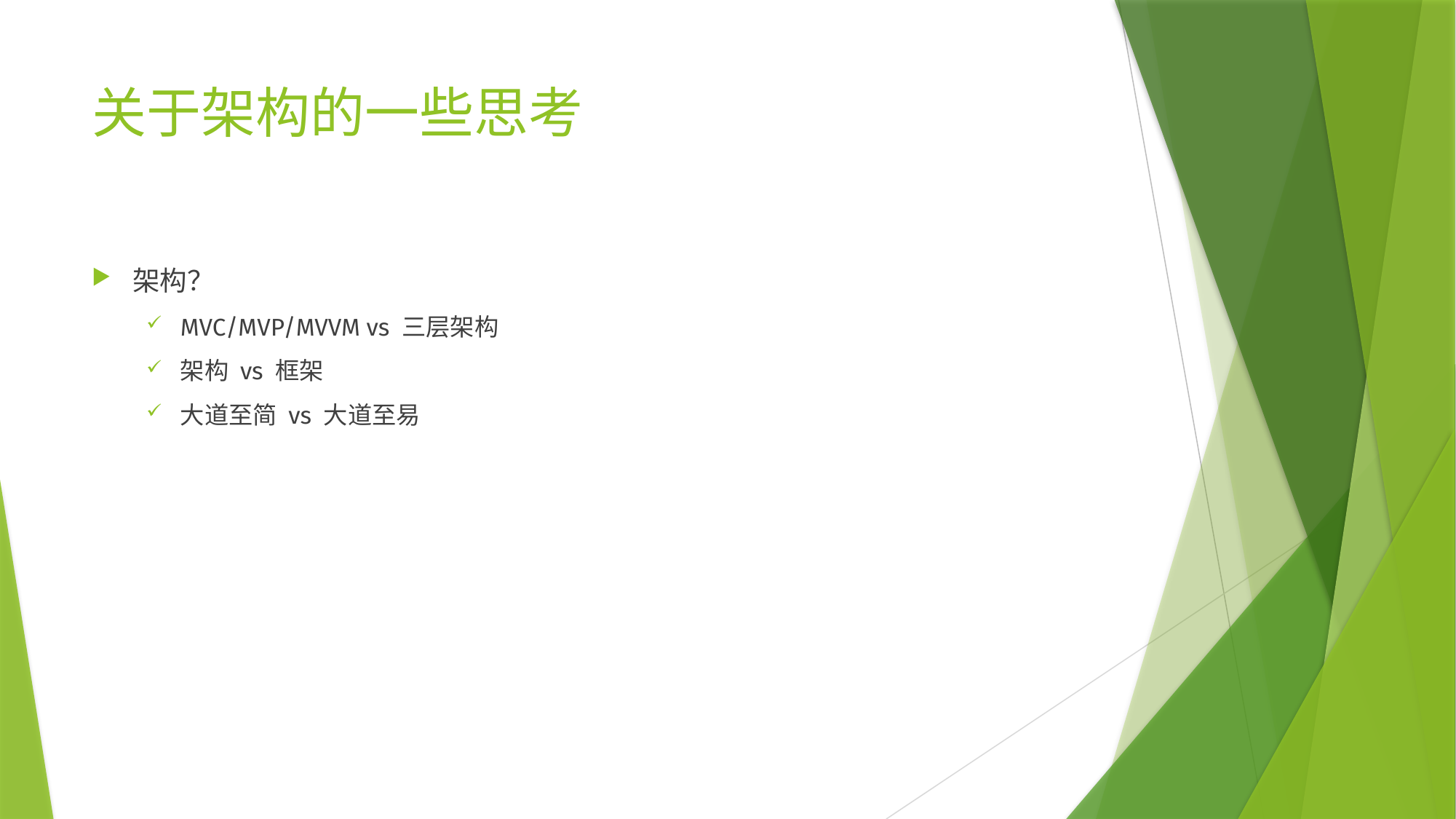

# 关于架构的一些思考
架构？
MVC/MVP/MVVM vs 三层架构
架构 vs 框架
大道至简 vs 大道至易